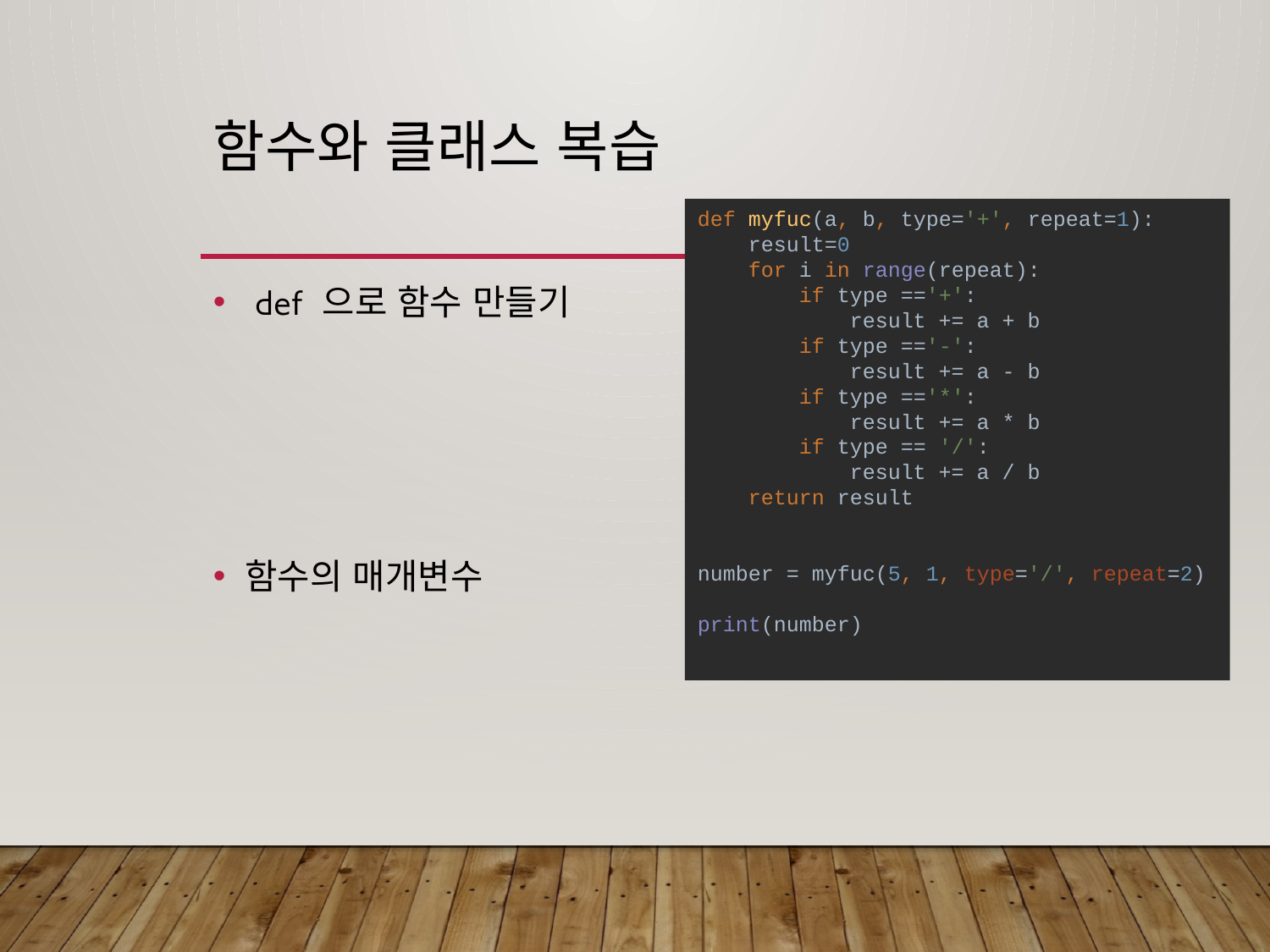

# 함수와 클래스 복습
def myfuc(a, b, type='+', repeat=1):
    result=0
    for i in range(repeat):
        if type =='+':
            result += a + b
        if type =='-':
            result += a - b
        if type =='*':
            result += a * b
        if type == '/':
            result += a / b
    return result
number = myfuc(5, 1, type='/', repeat=2)
print(number)
 def 으로 함수 만들기

함수의 매개변수